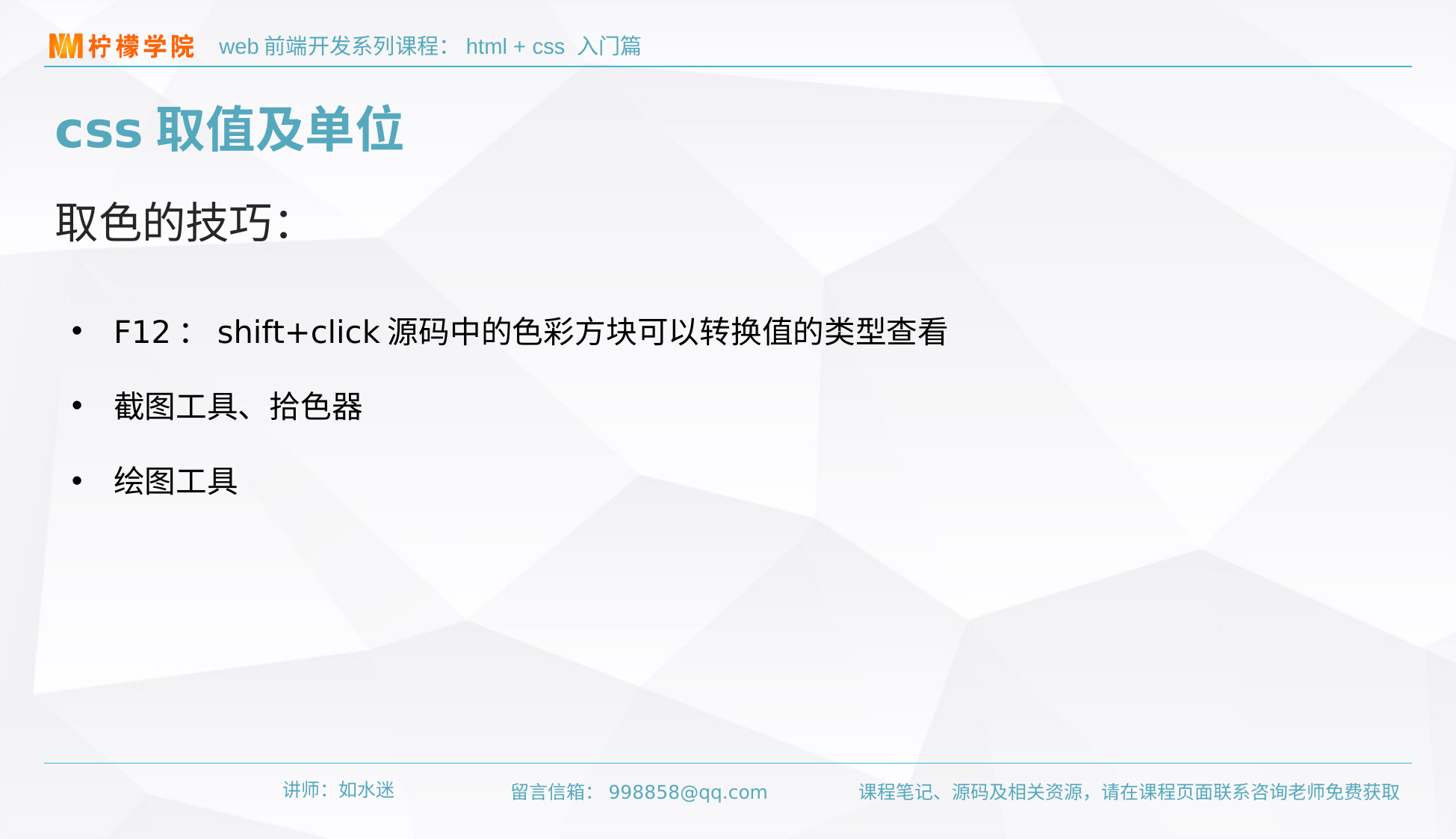

css取值及单位
取色的技巧：
F12：shift+click源码中的色彩方块可以转换值的类型查看
截图工具、拾色器
绘图工具